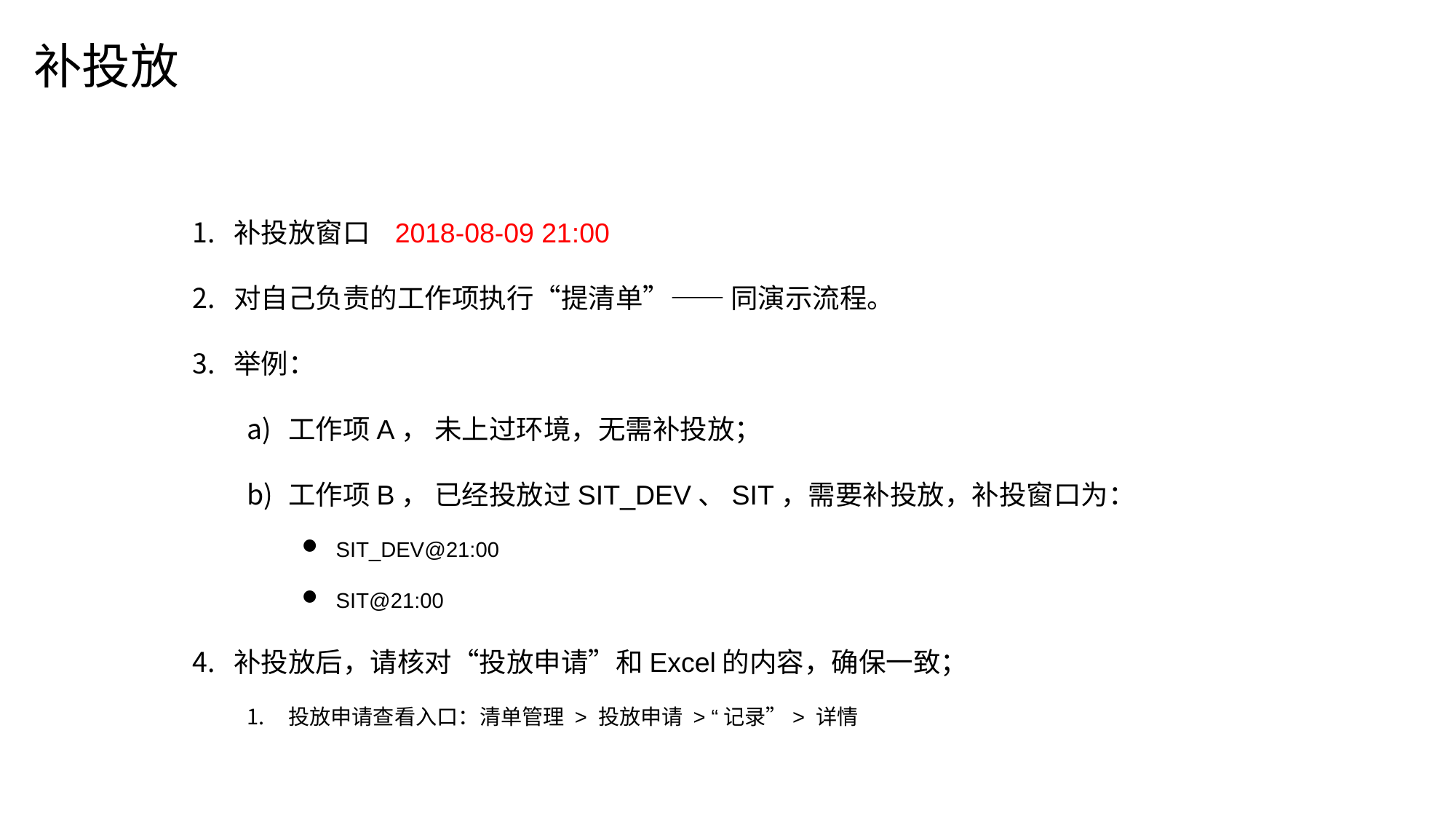

# 补投放
补投放窗口   2018-08-09 21:00
对自己负责的工作项执行“提清单”—— 同演示流程。
举例：
工作项A， 未上过环境，无需补投放；
工作项B， 已经投放过SIT_DEV、SIT，需要补投放，补投窗口为：
SIT_DEV@21:00
SIT@21:00
补投放后，请核对“投放申请”和Excel的内容，确保一致；
投放申请查看入口：清单管理 > 投放申请 > “记录”> 详情